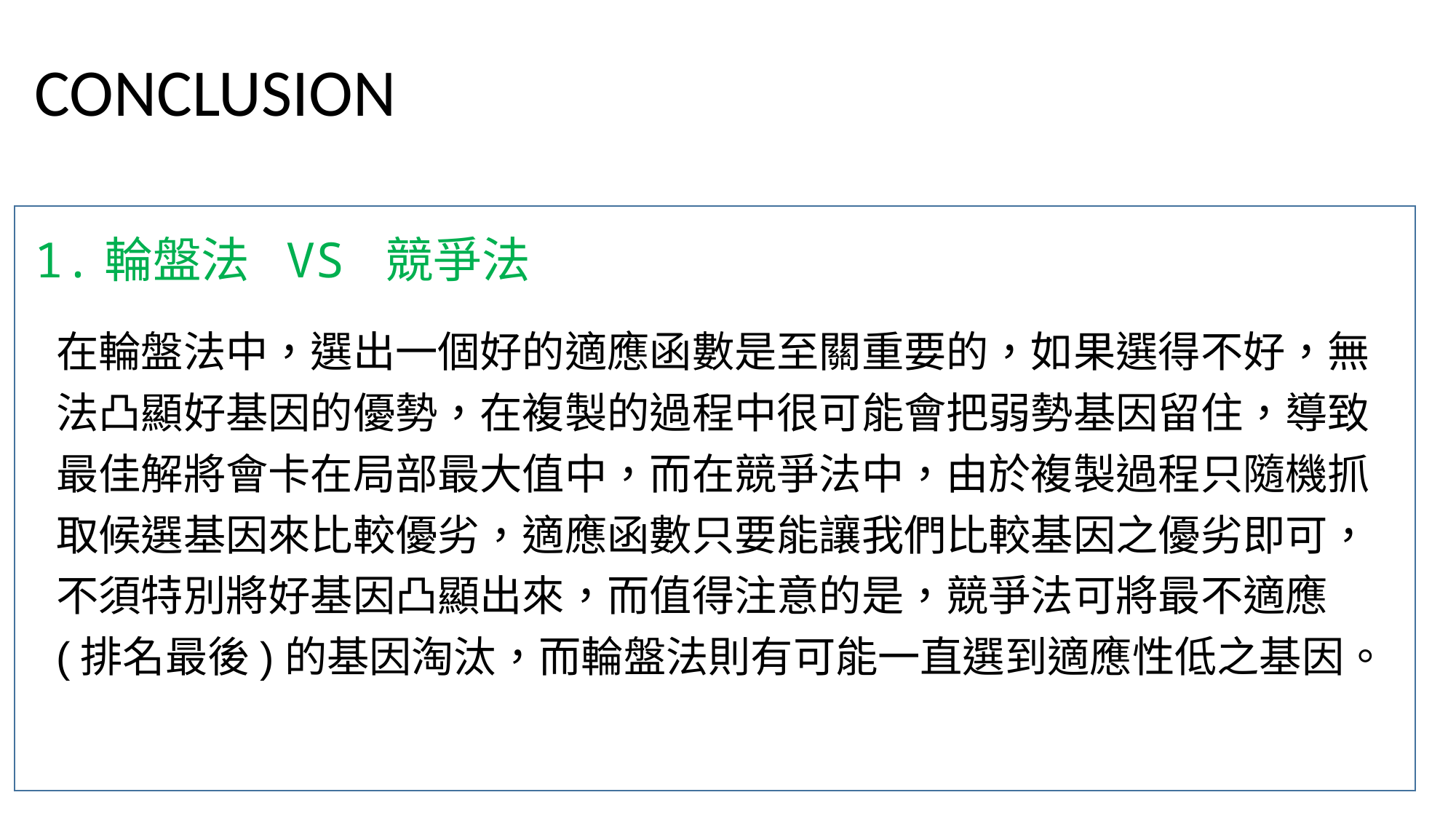

# conclusion

1.輪盤法 VS 競爭法
在輪盤法中，選出一個好的適應函數是至關重要的，如果選得不好，無法凸顯好基因的優勢，在複製的過程中很可能會把弱勢基因留住，導致最佳解將會卡在局部最大值中，而在競爭法中，由於複製過程只隨機抓取候選基因來比較優劣，適應函數只要能讓我們比較基因之優劣即可，不須特別將好基因凸顯出來，而值得注意的是，競爭法可將最不適應(排名最後)的基因淘汰，而輪盤法則有可能一直選到適應性低之基因。